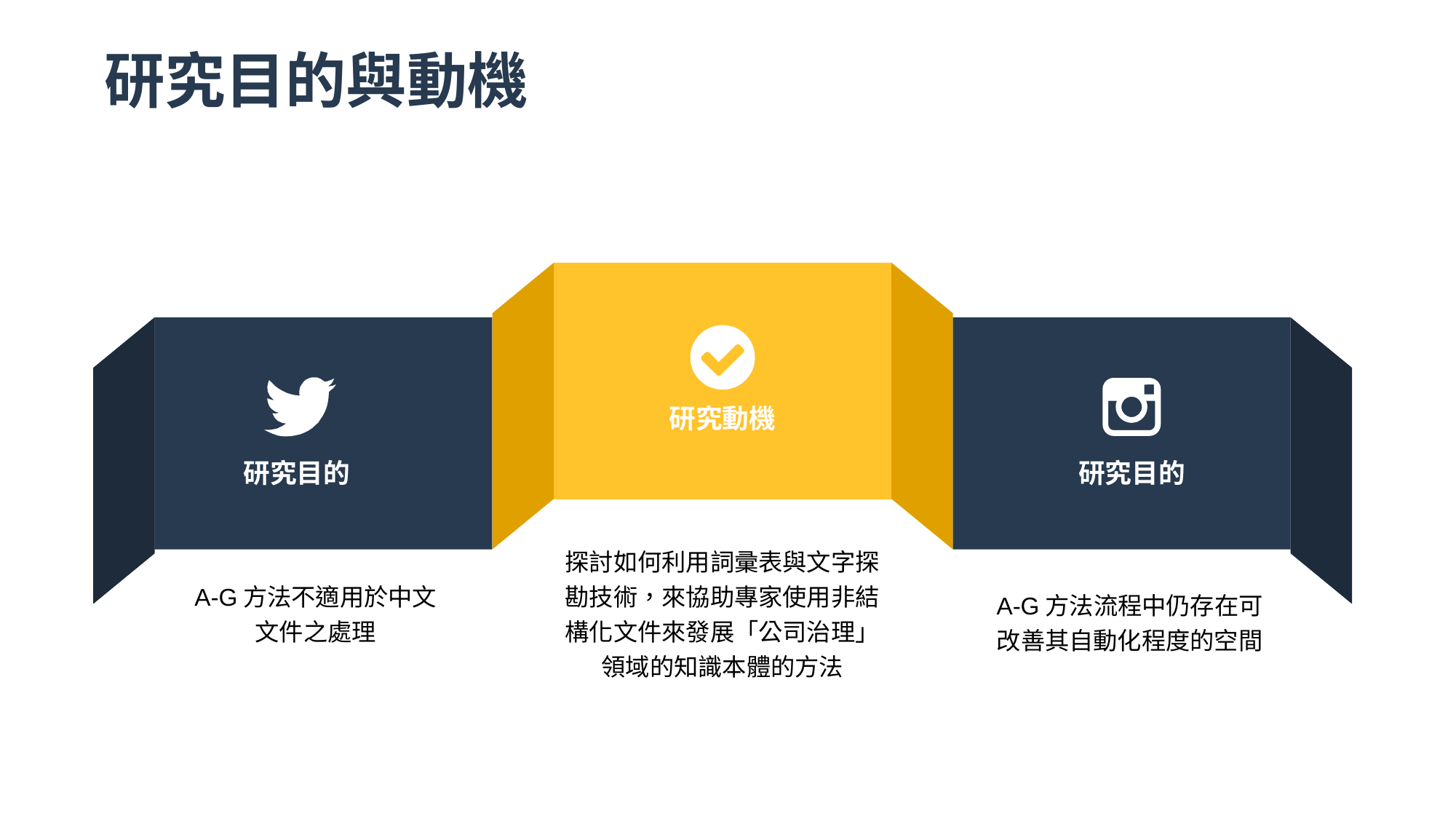

# 研究目的與動機

研究動機

研究目的
研究目的
A-G方法不適用於中文文件之處理
探討如何利用詞彚表與文字探勘技術，來協助專家使用非結構化文件來發展「公司治理」領域的知識本體的方法
A-G方法流程中仍存在可改善其自動化程度的空間